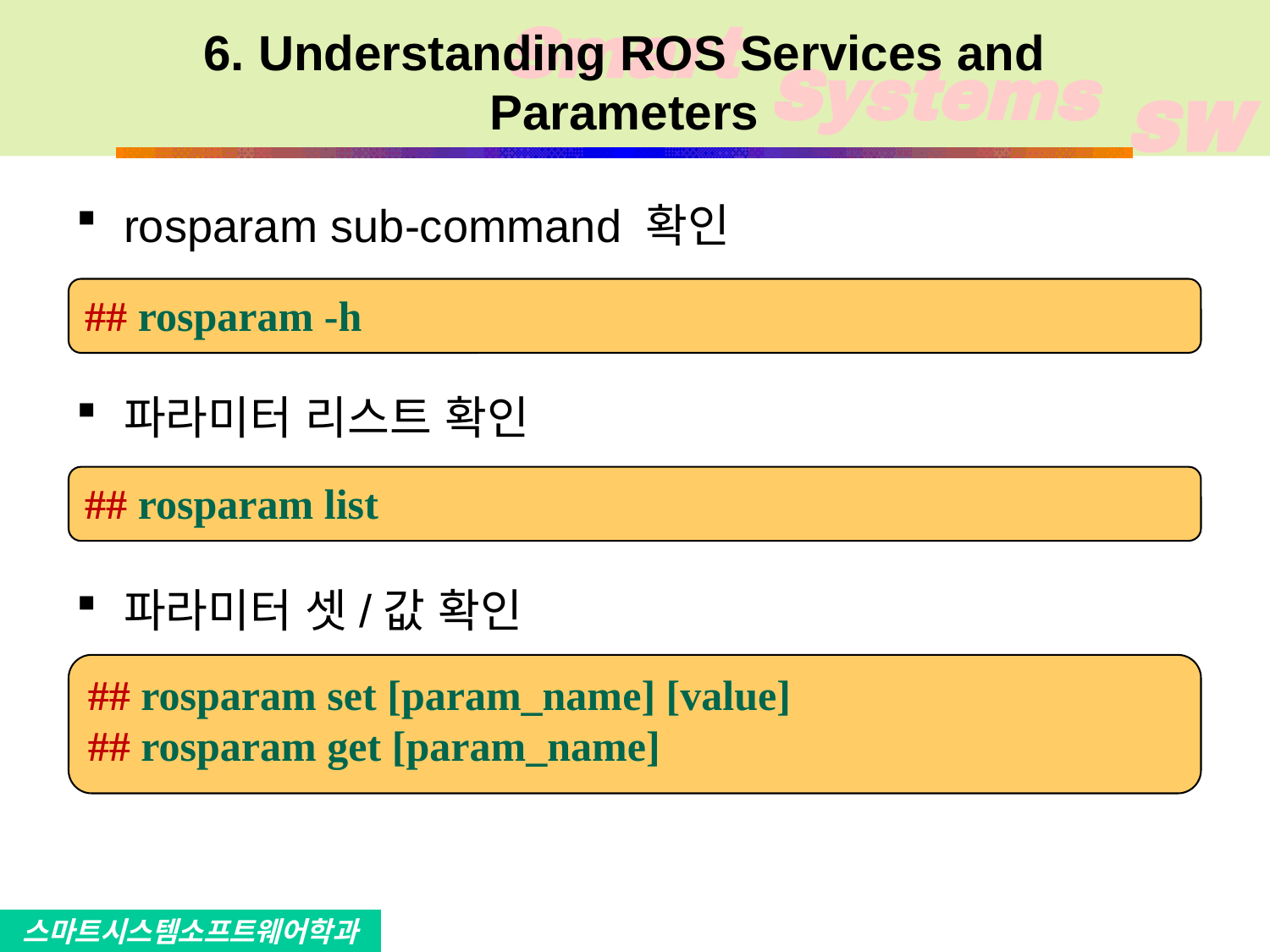

# 6. Understanding ROS Services and Parameters
rosparam sub-command 확인

파라미터 리스트 확인

파라미터 셋/값 확인

## rosparam -h
## rosparam list
## rosparam set [param_name] [value]
## rosparam get [param_name]